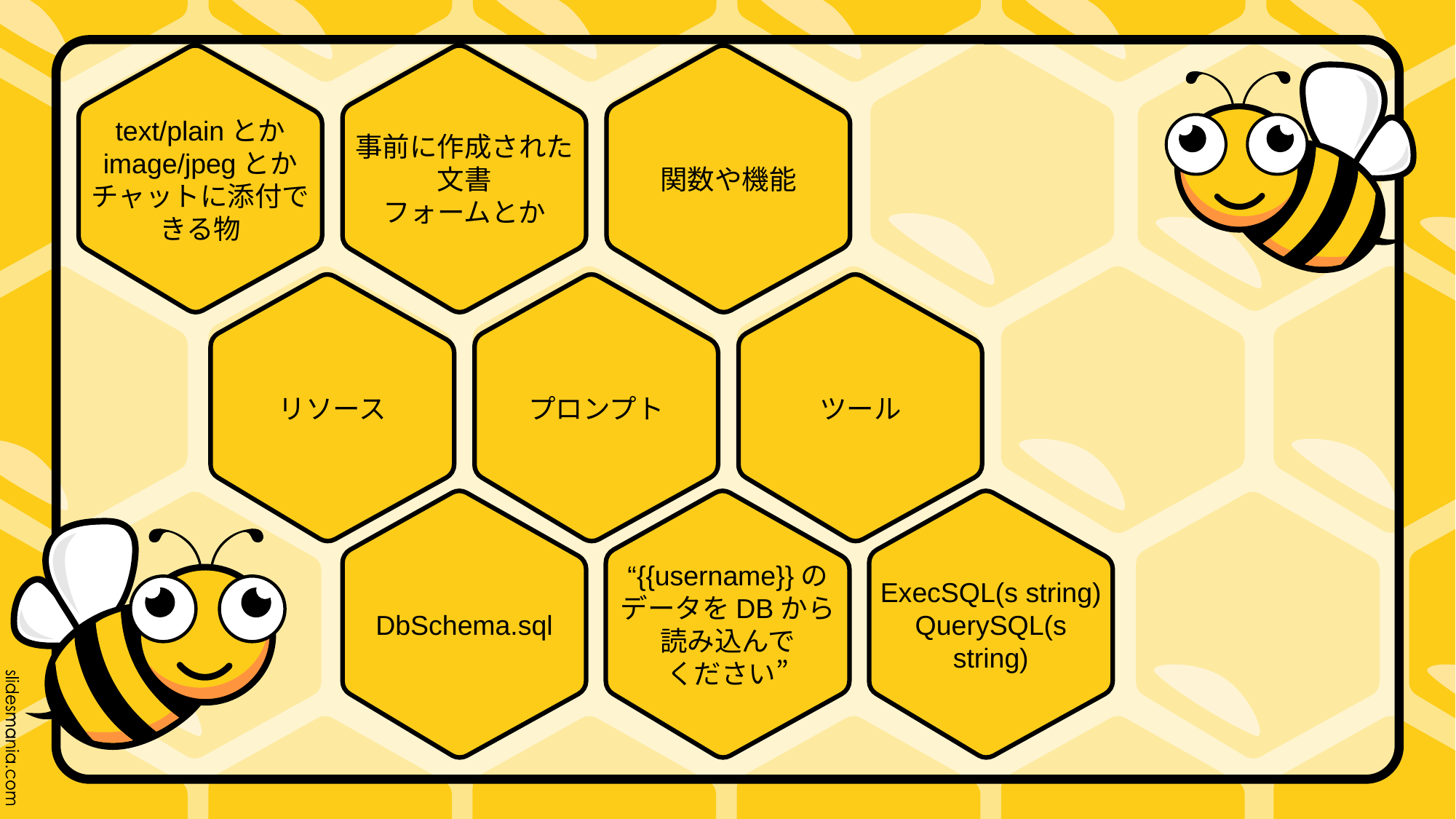

text/plainとか
image/jpegとか
チャットに添付できる物
事前に作成された文書
フォームとか
関数や機能
リソース
プロンプト
ツール
“{{username}}の
データをDBから読み込んで
ください”
ExecSQL(s string)
QuerySQL(s string)
DbSchema.sql